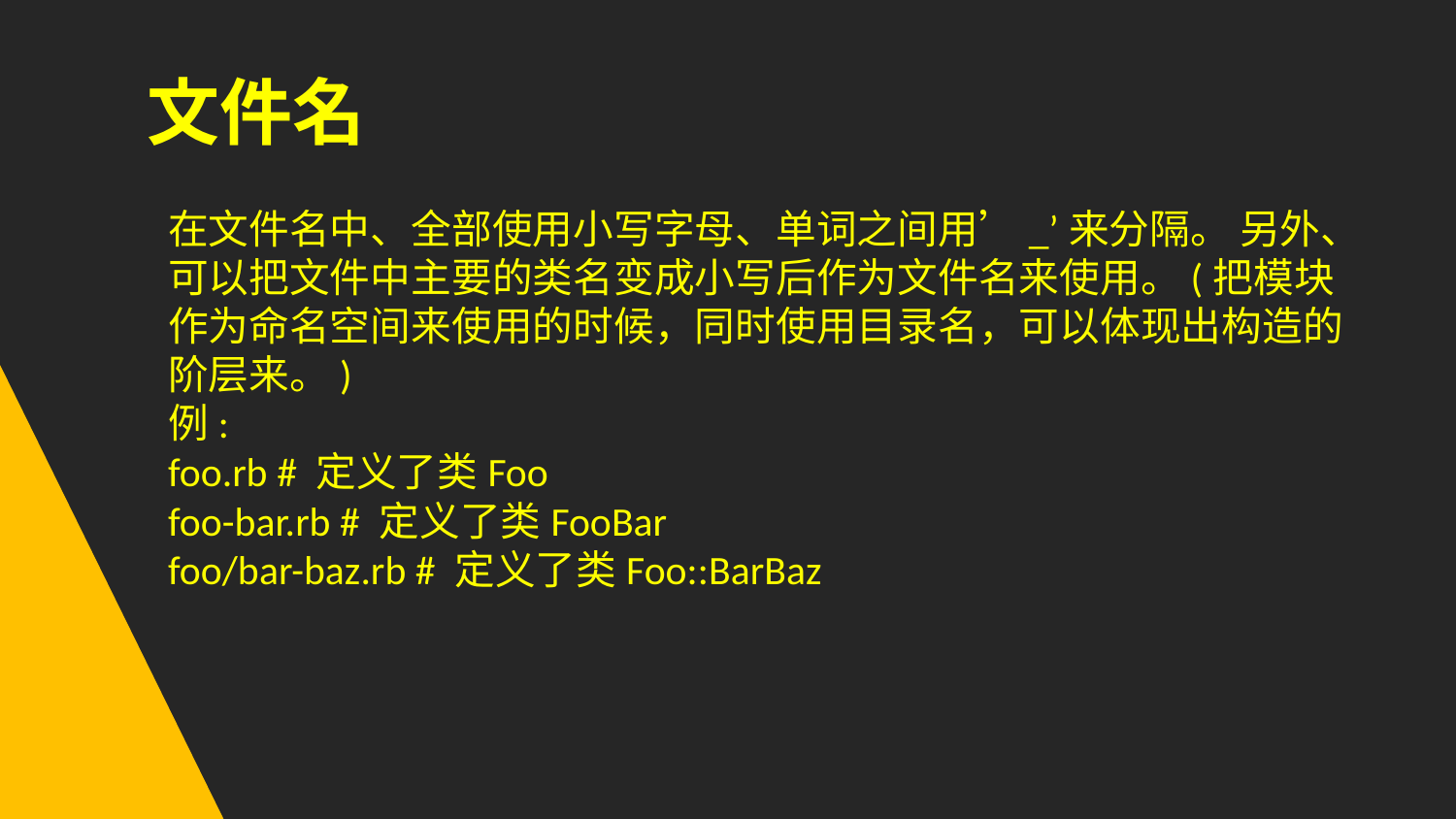

文件名
在文件名中、全部使用小写字母、单词之间用’_’来分隔。 另外、可以把文件中主要的类名变成小写后作为文件名来使用。(把模块作为命名空间来使用的时候，同时使用目录名，可以体现出构造的阶层来。)
例:
foo.rb # 定义了类Foo
foo-bar.rb # 定义了类FooBar
foo/bar-baz.rb # 定义了类Foo::BarBaz